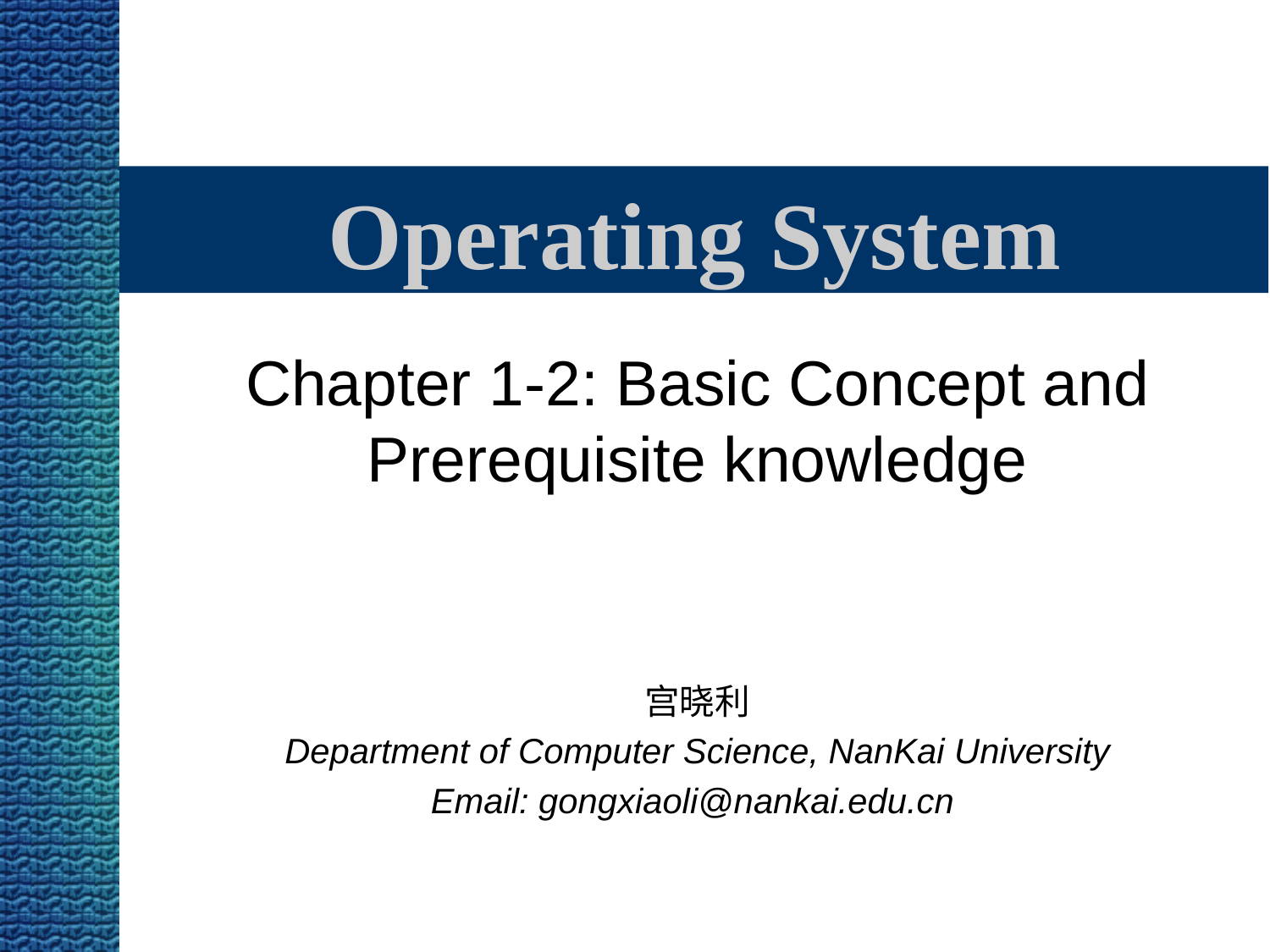

# Operating System
Chapter 1-2: Basic Concept and Prerequisite knowledge

宫晓利
Department of Computer Science, NanKai University
Email: gongxiaoli@nankai.edu.cn